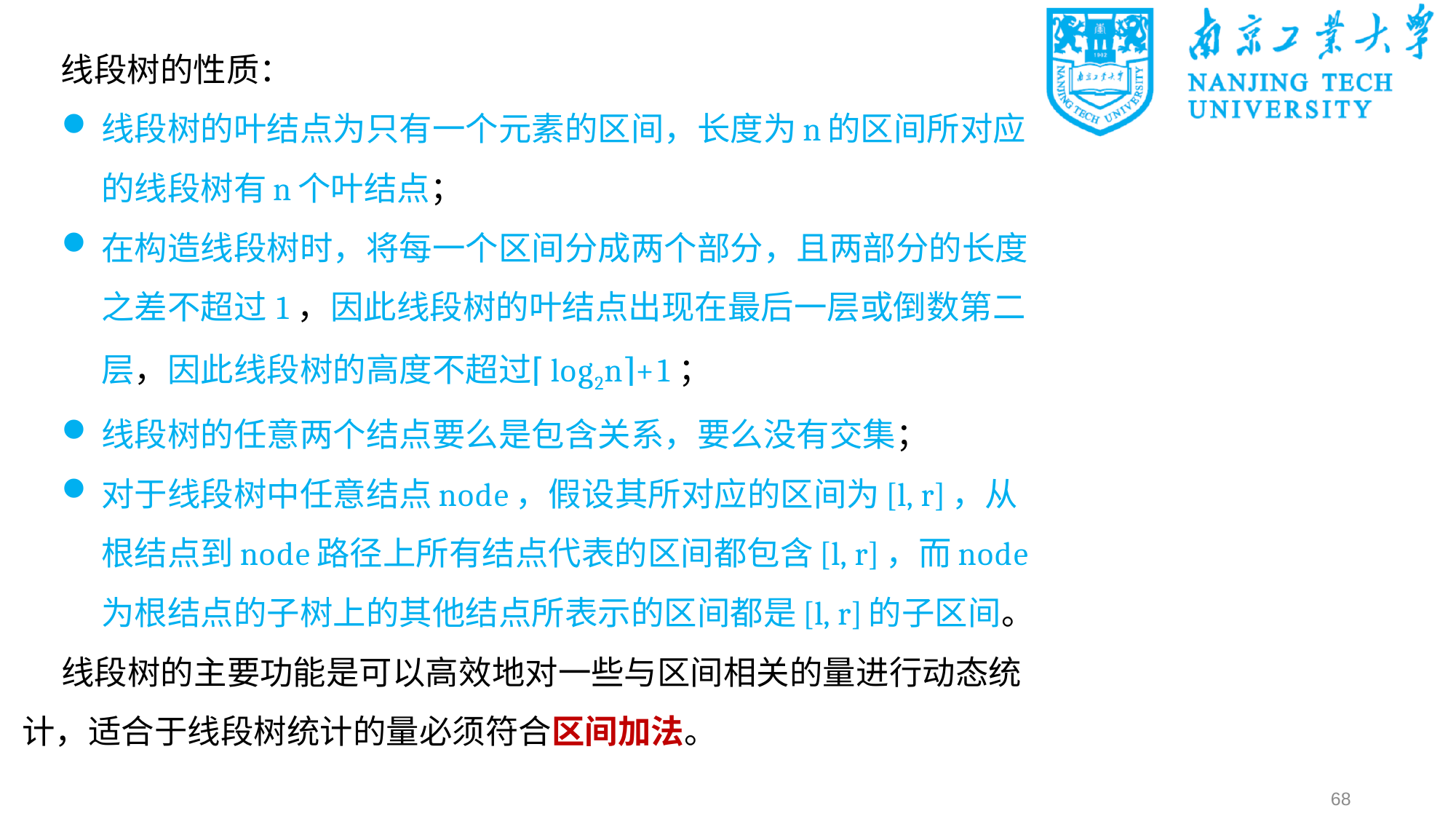

线段树的性质：
线段树的叶结点为只有一个元素的区间，长度为n的区间所对应的线段树有n个叶结点；
在构造线段树时，将每一个区间分成两个部分，且两部分的长度之差不超过1，因此线段树的叶结点出现在最后一层或倒数第二层，因此线段树的高度不超过⌈log2n⌉+1；
线段树的任意两个结点要么是包含关系，要么没有交集；
对于线段树中任意结点node，假设其所对应的区间为[l, r]，从根结点到node路径上所有结点代表的区间都包含[l, r]，而node为根结点的子树上的其他结点所表示的区间都是[l, r]的子区间。
线段树的主要功能是可以高效地对一些与区间相关的量进行动态统计，适合于线段树统计的量必须符合区间加法。
68